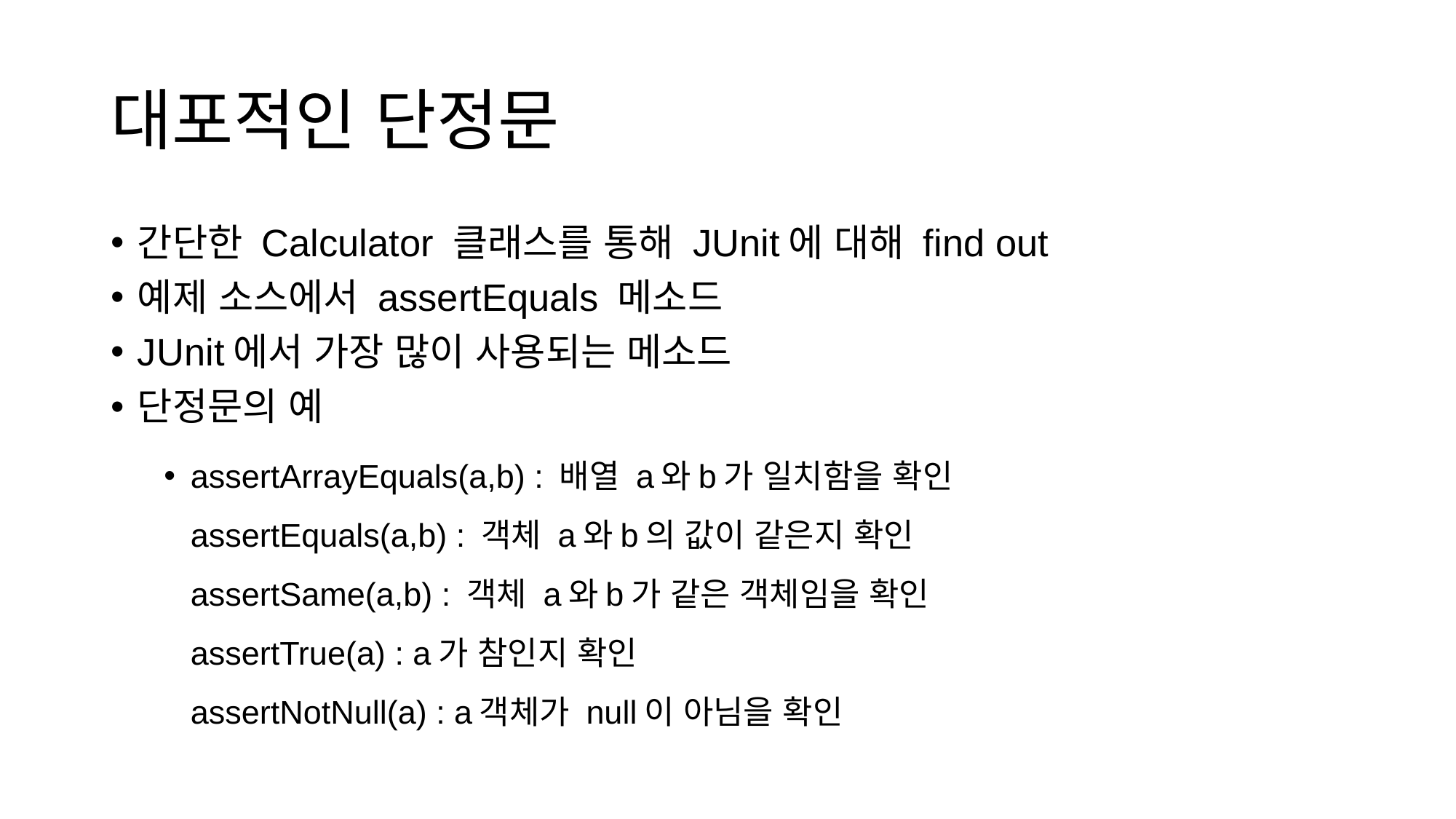

# 대포적인 단정문
간단한 Calculator 클래스를 통해 JUnit에 대해 find out
예제 소스에서 assertEquals 메소드
JUnit에서 가장 많이 사용되는 메소드
단정문의 예
assertArrayEquals(a,b) : 배열 a와b가 일치함을 확인
assertEquals(a,b) : 객체 a와b의 값이 같은지 확인
assertSame(a,b) : 객체 a와b가 같은 객체임을 확인
assertTrue(a) : a가 참인지 확인
assertNotNull(a) : a객체가 null이 아님을 확인